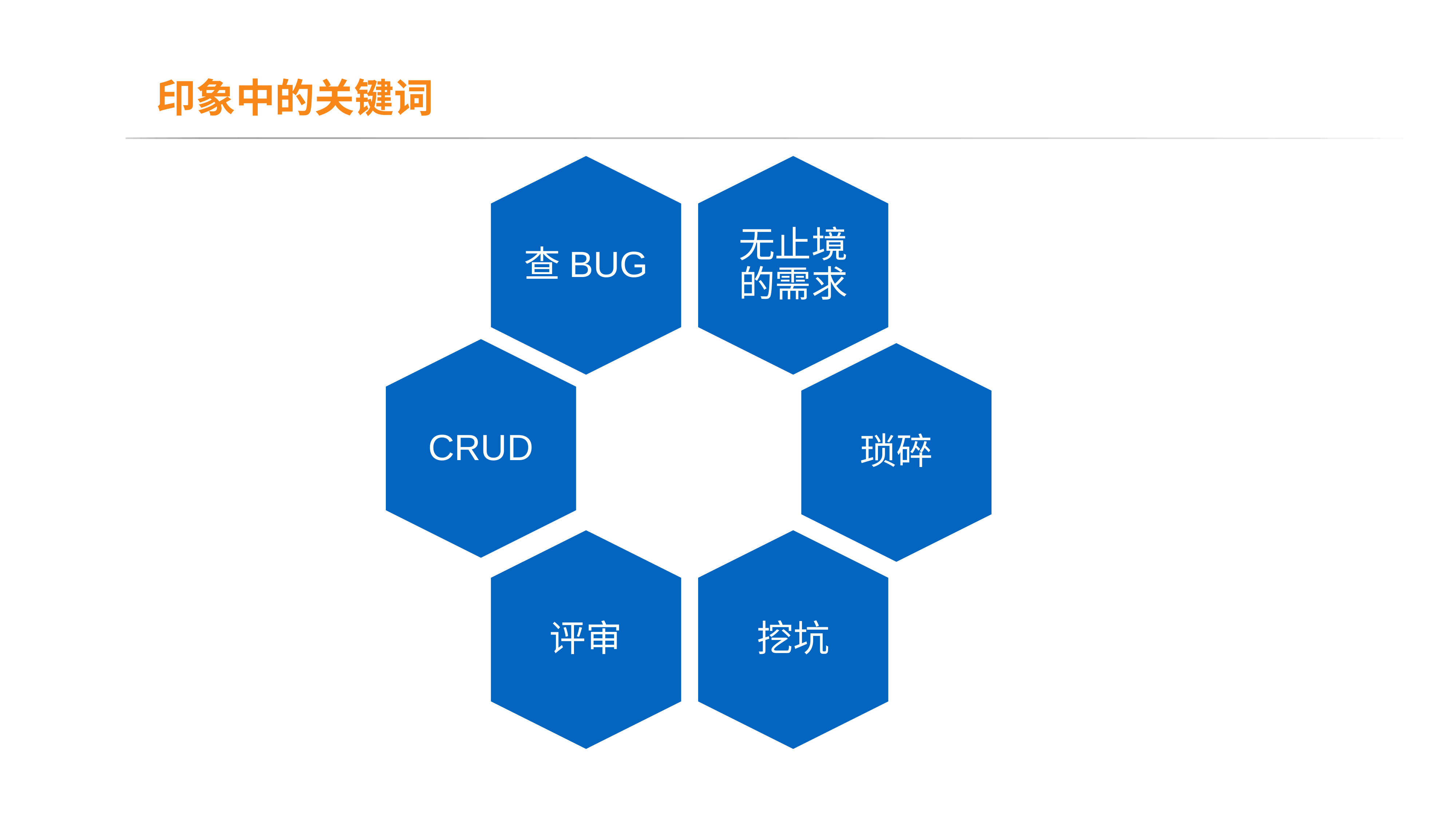

# 印象中的关键词
无止境的需求
查BUG
CRUD
琐碎
挖坑
评审